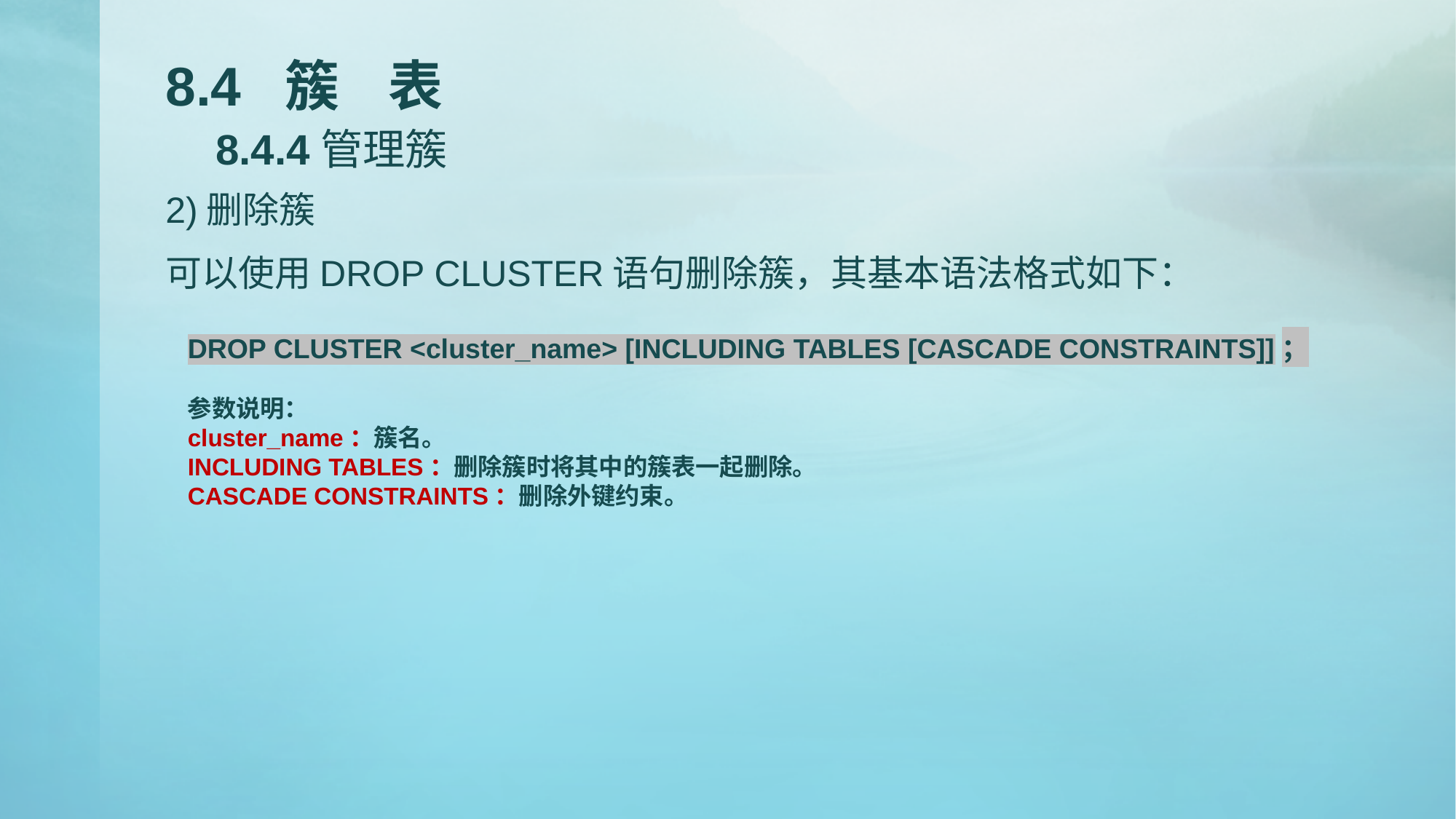

# 8.4  簇    表 8.4.4管理簇
2)删除簇
可以使用DROP CLUSTER语句删除簇，其基本语法格式如下：
DROP CLUSTER <cluster_name> [INCLUDING TABLES [CASCADE CONSTRAINTS]]；

参数说明：
cluster_name：簇名。
INCLUDING TABLES：删除簇时将其中的簇表一起删除。
CASCADE CONSTRAINTS：删除外键约束。